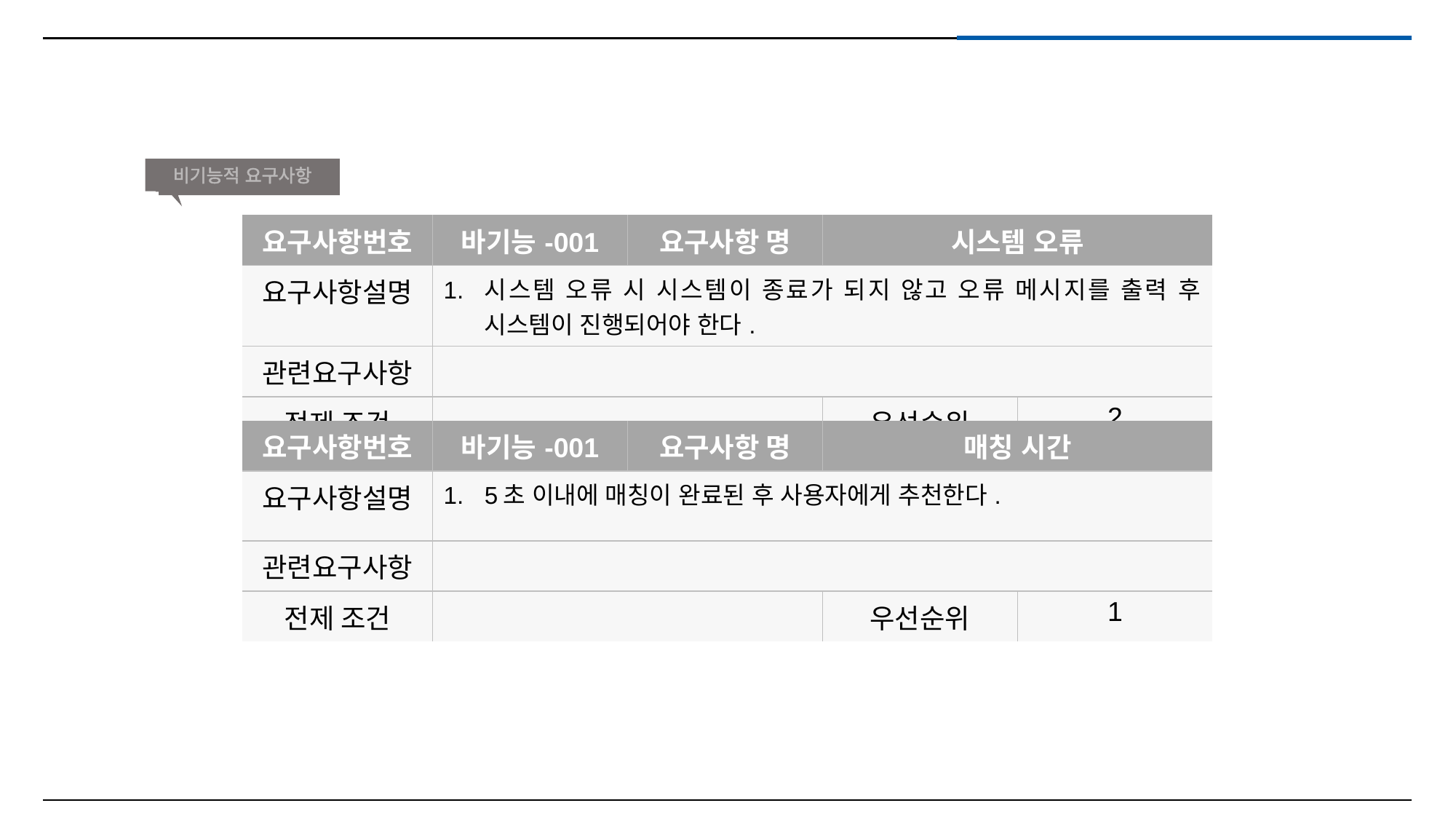

비기능적 요구사항

| 요구사항번호 | 바기능-001 | 요구사항 명 | 시스템 오류 |  |
| --- | --- | --- | --- | --- |
| 요구사항설명 | 시스템 오류 시 시스템이 종료가 되지 않고 오류 메시지를 출력 후 시스템이 진행되어야 한다. |  |  |  |
| 관련요구사항 |  |  |  |  |
| 전제 조건 |  |  | 우선순위 | 2 |
| 요구사항번호 | 바기능-001 | 요구사항 명 | 매칭 시간 |  |
| --- | --- | --- | --- | --- |
| 요구사항설명 | 5초 이내에 매칭이 완료된 후 사용자에게 추천한다. |  |  |  |
| 관련요구사항 |  |  |  |  |
| 전제 조건 |  |  | 우선순위 | 1 |